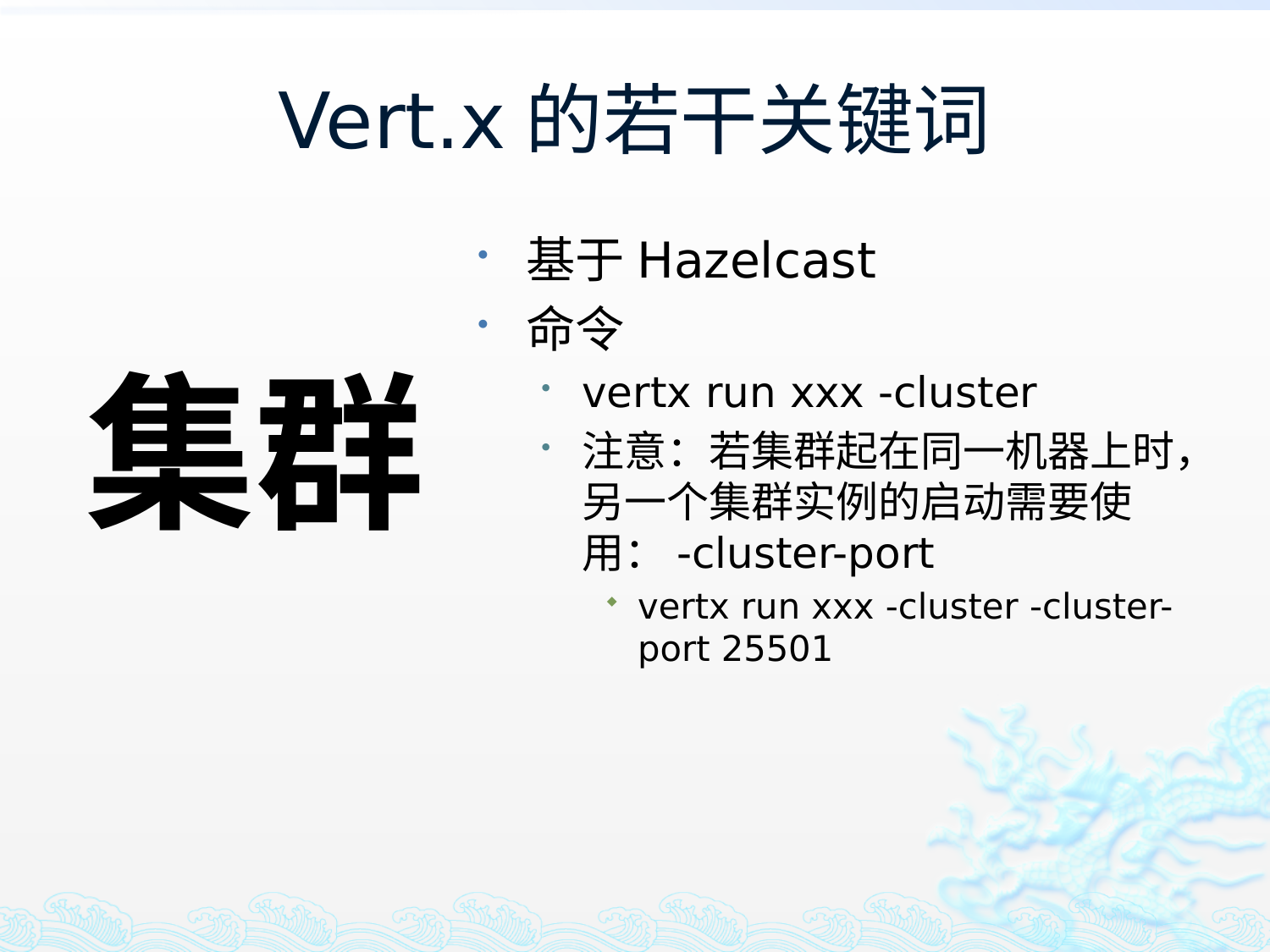

# Vert.x的若干关键词
基于Hazelcast
命令
vertx run xxx -cluster
注意：若集群起在同一机器上时，另一个集群实例的启动需要使用：-cluster-port
vertx run xxx -cluster -cluster-port 25501

集群